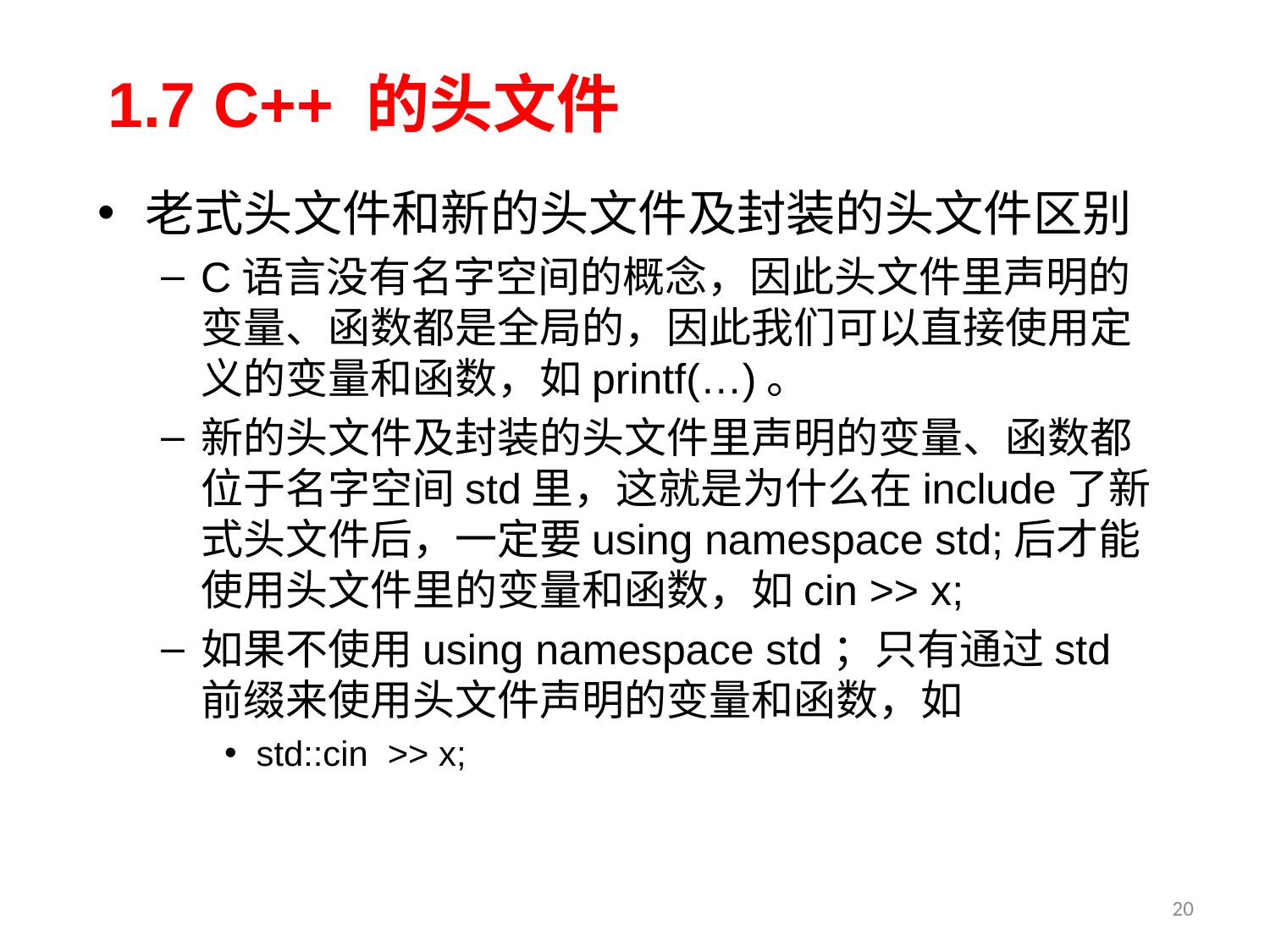

1.7 C++ 的头文件
老式头文件和新的头文件及封装的头文件区别
C语言没有名字空间的概念，因此头文件里声明的变量、函数都是全局的，因此我们可以直接使用定义的变量和函数，如printf(…)。
新的头文件及封装的头文件里声明的变量、函数都位于名字空间std里，这就是为什么在include了新式头文件后，一定要using namespace std;后才能使用头文件里的变量和函数，如cin >> x;
如果不使用using namespace std；只有通过std前缀来使用头文件声明的变量和函数，如
std::cin  >> x;
20